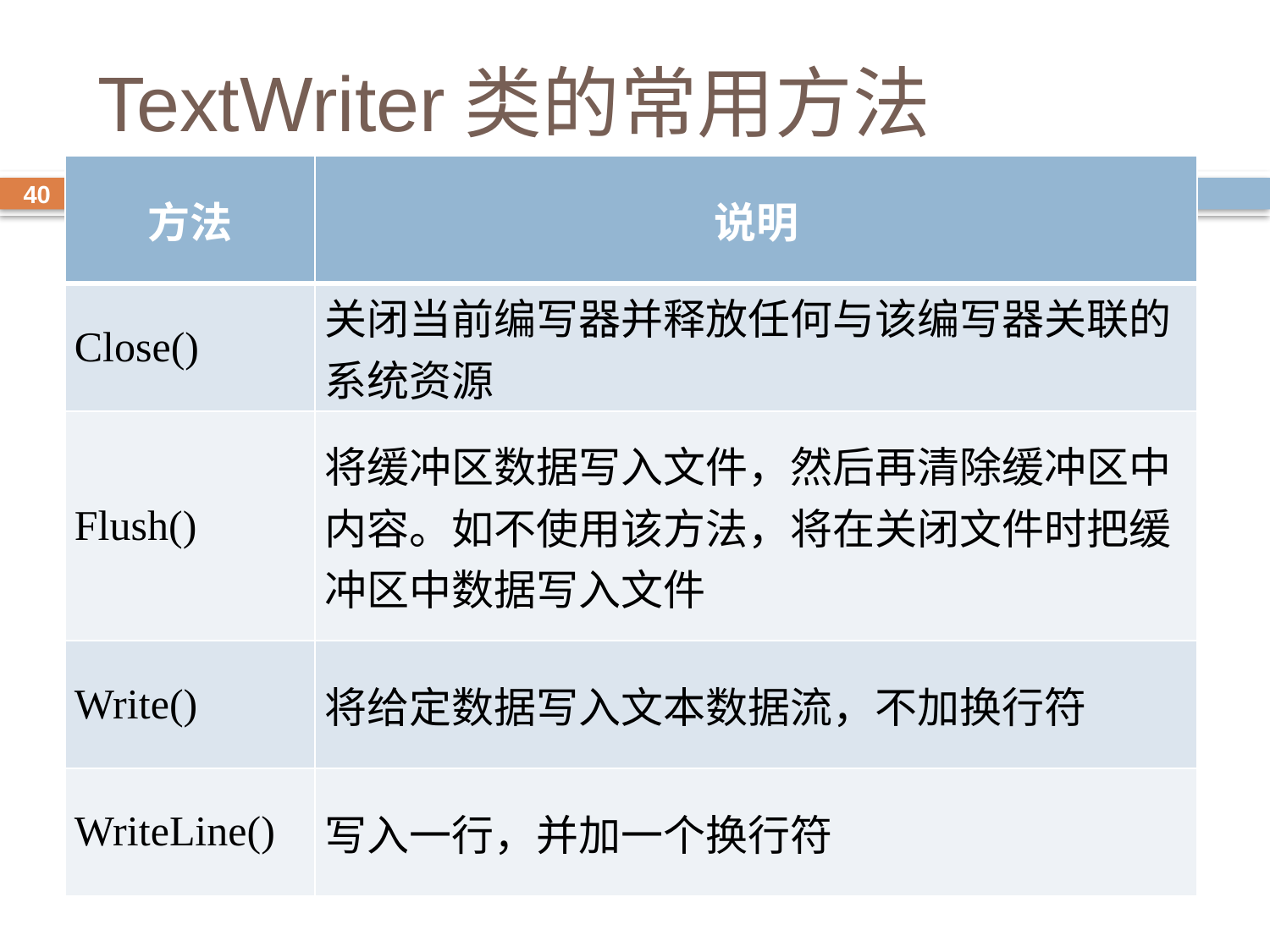

# TextWriter类的常用方法
| 方法 | 说明 |
| --- | --- |
| Close() | 关闭当前编写器并释放任何与该编写器关联的系统资源 |
| Flush() | 将缓冲区数据写入文件，然后再清除缓冲区中内容。如不使用该方法，将在关闭文件时把缓冲区中数据写入文件 |
| Write() | 将给定数据写入文本数据流，不加换行符 |
| WriteLine() | 写入一行，并加一个换行符 |
40